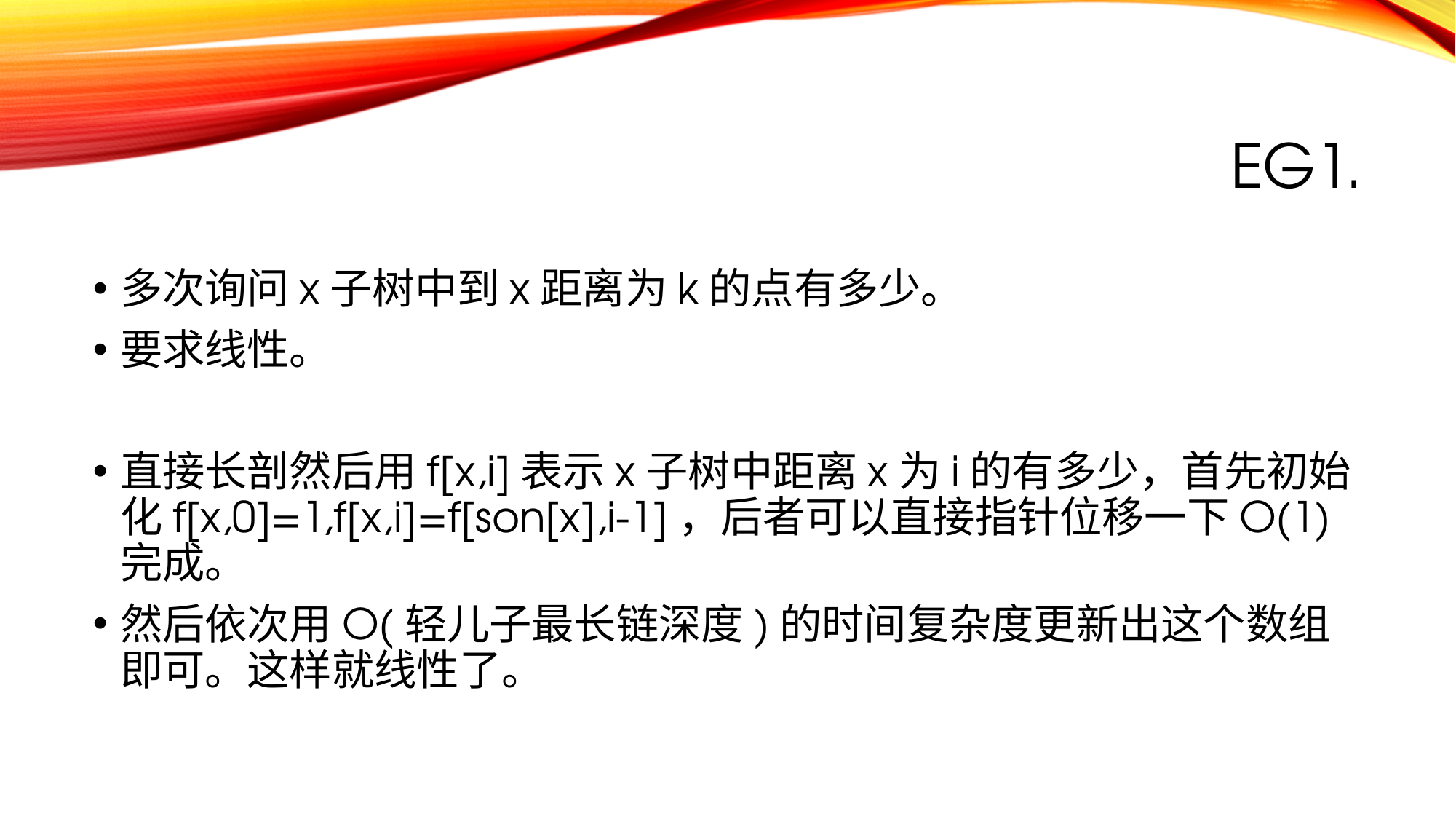

# Eg1.
多次询问x子树中到x距离为k的点有多少。
要求线性。

直接长剖然后用f[x,i]表示x子树中距离x为i的有多少，首先初始化f[x,0]=1,f[x,i]=f[son[x],i-1]，后者可以直接指针位移一下O(1)完成。
然后依次用O(轻儿子最长链深度)的时间复杂度更新出这个数组即可。这样就线性了。